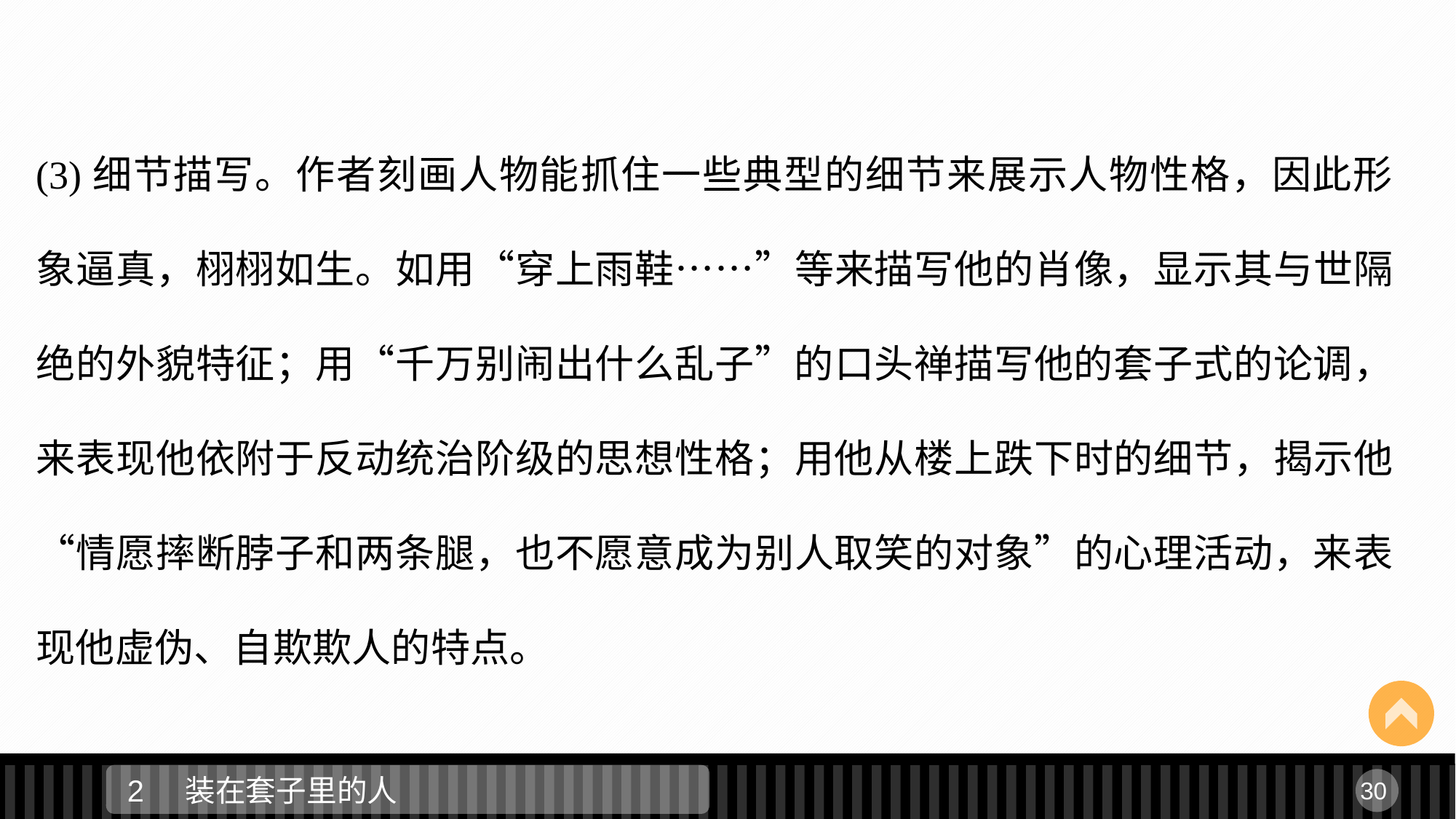

(3)细节描写。作者刻画人物能抓住一些典型的细节来展示人物性格，因此形象逼真，栩栩如生。如用“穿上雨鞋……”等来描写他的肖像，显示其与世隔绝的外貌特征；用“千万别闹出什么乱子”的口头禅描写他的套子式的论调，来表现他依附于反动统治阶级的思想性格；用他从楼上跌下时的细节，揭示他“情愿摔断脖子和两条腿，也不愿意成为别人取笑的对象”的心理活动，来表现他虚伪、自欺欺人的特点。